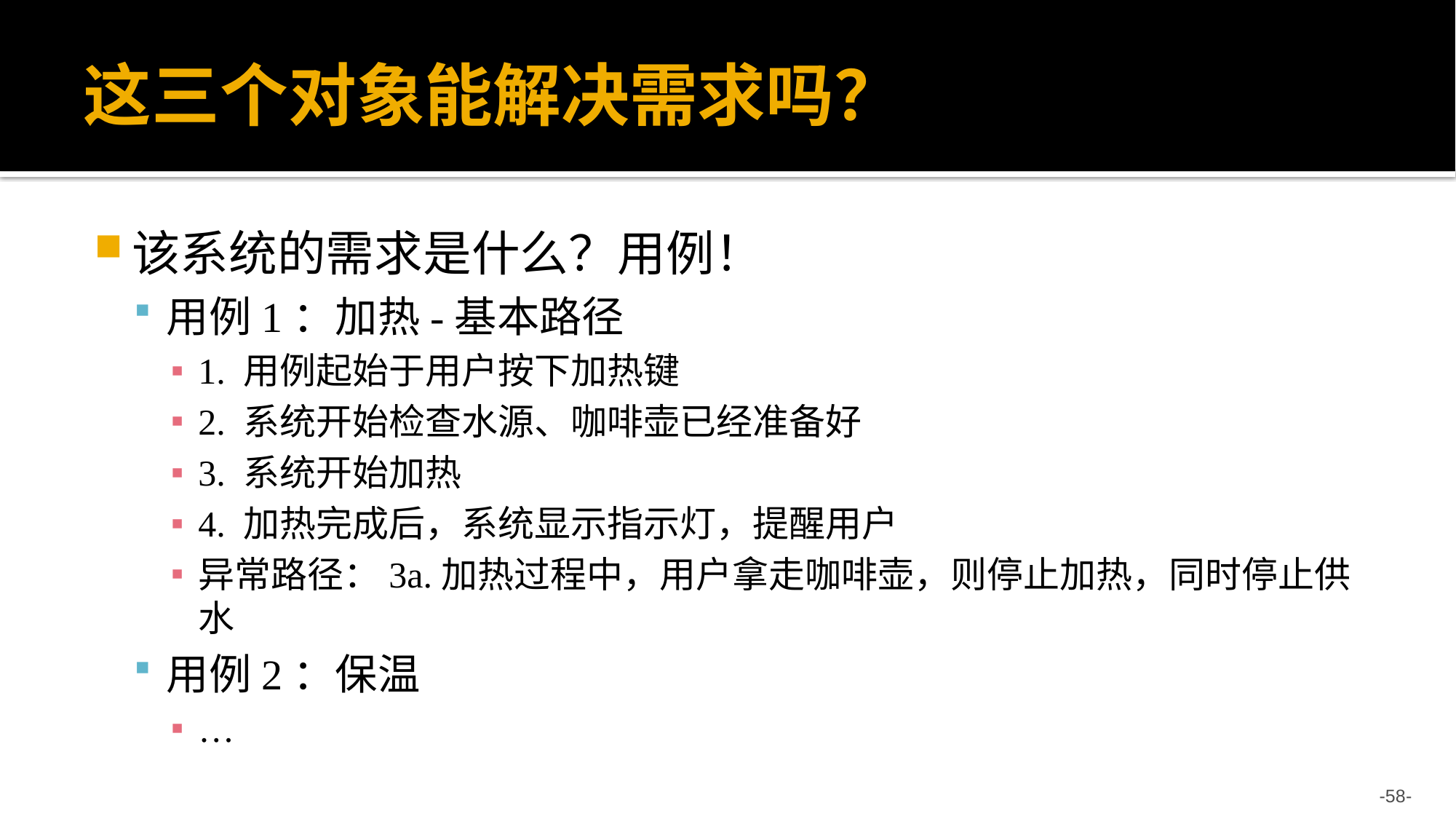

# 这三个对象能解决需求吗？
该系统的需求是什么？用例！
用例1：加热-基本路径
1. 用例起始于用户按下加热键
2. 系统开始检查水源、咖啡壶已经准备好
3. 系统开始加热
4. 加热完成后，系统显示指示灯，提醒用户
异常路径：3a.加热过程中，用户拿走咖啡壶，则停止加热，同时停止供水
用例2：保温
…
-58-